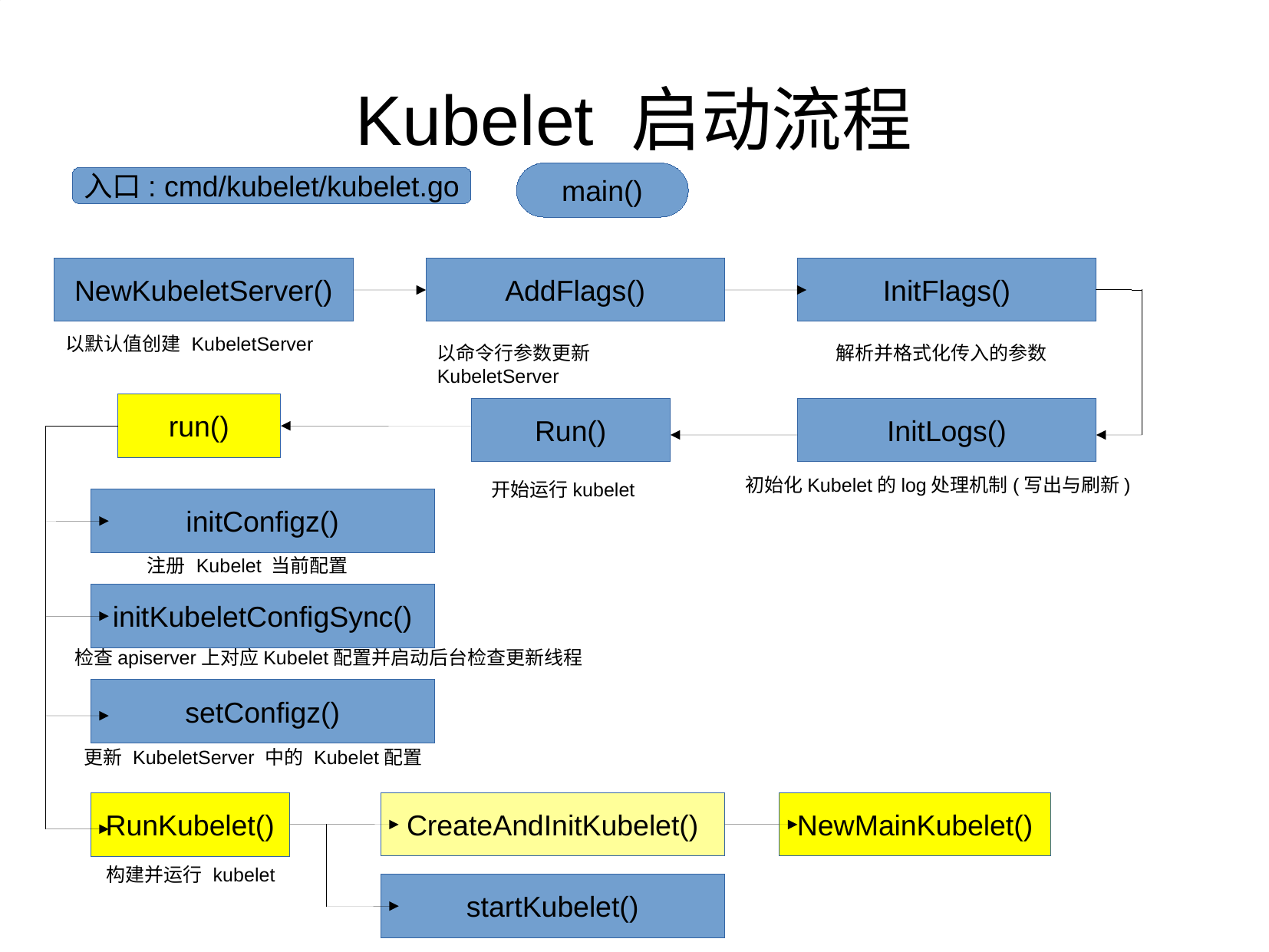

Kubelet 启动流程
main()
入口: cmd/kubelet/kubelet.go
NewKubeletServer()
AddFlags()
InitFlags()

以默认值创建 KubeletServer
以命令行参数更新 KubeletServer
解析并格式化传入的参数
run()
Run()
InitLogs()

初始化Kubelet的log处理机制(写出与刷新)
开始运行kubelet
initConfigz()

注册 Kubelet 当前配置
initKubeletConfigSync()

检查apiserver上对应Kubelet配置并启动后台检查更新线程
setConfigz()

更新 KubeletServer 中的 Kubelet配置
CreateAndInitKubelet()
NewMainKubelet()
RunKubelet()

构建并运行 kubelet
startKubelet()